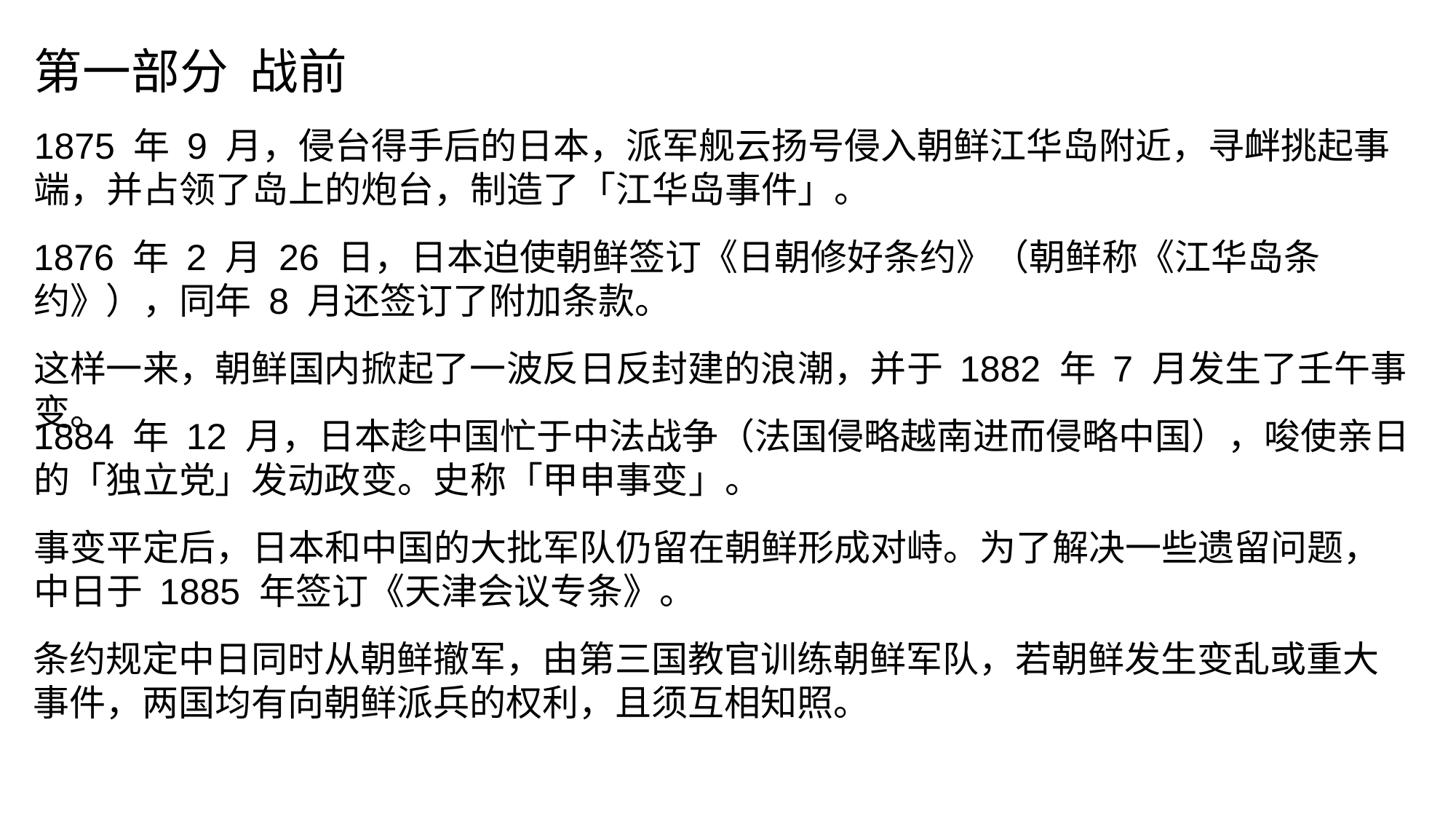

第一部分  战前
1875 年 9 月，侵台得手后的日本，派军舰云扬号侵入朝鲜江华岛附近，寻衅挑起事端，并占领了岛上的炮台，制造了「江华岛事件」。
1876 年 2 月 26 日，日本迫使朝鲜签订《日朝修好条约》（朝鲜称《江华岛条约》），同年 8 月还签订了附加条款。
这样一来，朝鲜国内掀起了一波反日反封建的浪潮，并于 1882 年 7 月发生了壬午事变。
1884 年 12 月，日本趁中国忙于中法战争（法国侵略越南进而侵略中国），唆使亲日的「独立党」发动政变。史称「甲申事变」。
事变平定后，日本和中国的大批军队仍留在朝鲜形成对峙。为了解决一些遗留问题，中日于 1885 年签订《天津会议专条》。
条约规定中日同时从朝鲜撤军，由第三国教官训练朝鲜军队，若朝鲜发生变乱或重大事件，两国均有向朝鲜派兵的权利，且须互相知照。